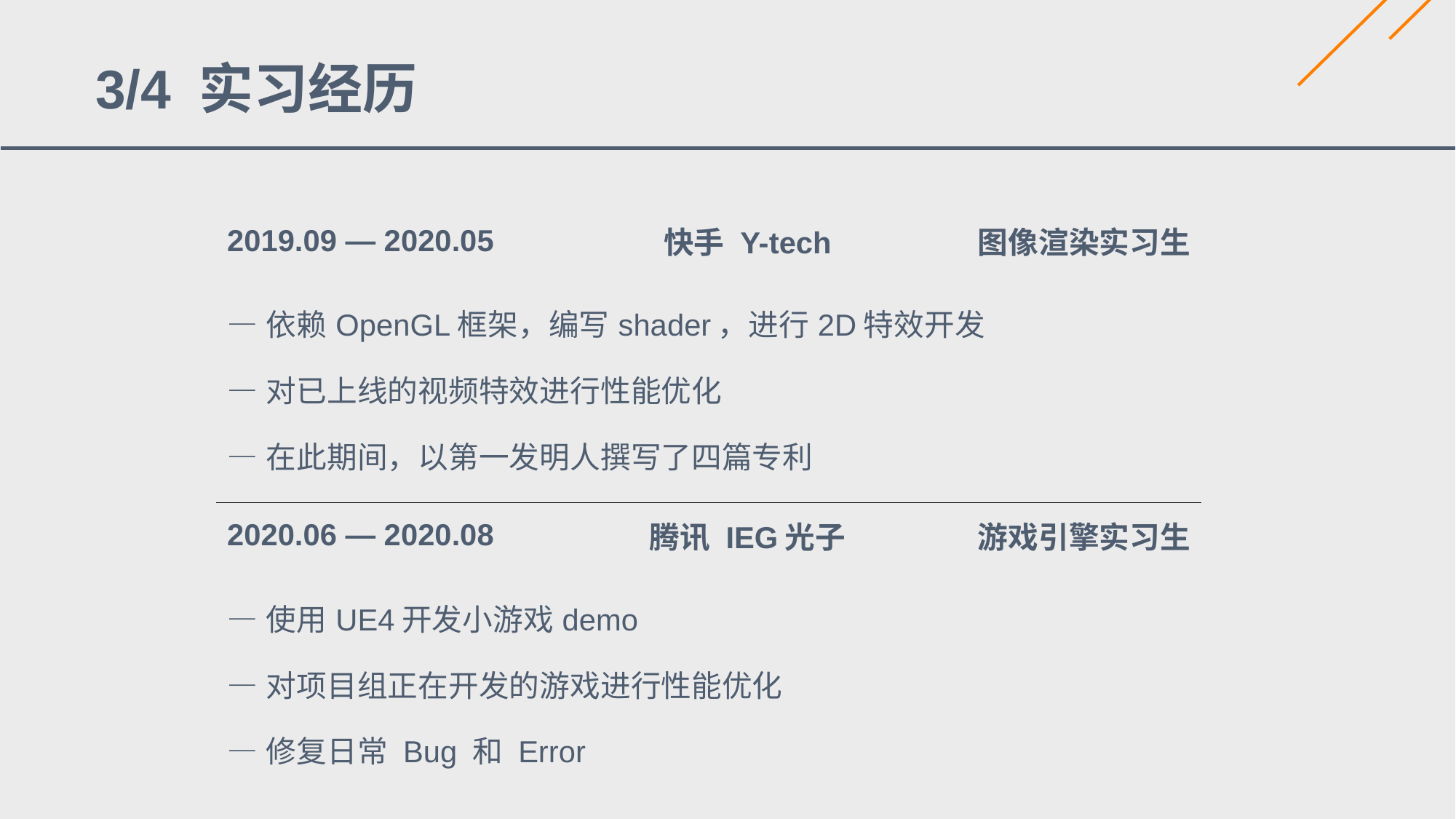

3/4 实习经历
| 2019.09 — 2020.05 | 快手 Y-tech | 图像渲染实习生 |
| --- | --- | --- |
| —依赖OpenGL框架，编写shader，进行2D特效开发 —对已上线的视频特效进行性能优化 —在此期间，以第一发明人撰写了四篇专利 |  |  |
| 2020.06 — 2020.08 | 腾讯 IEG光子 | 游戏引擎实习生 |
| —使用UE4开发小游戏demo —对项目组正在开发的游戏进行性能优化 —修复日常 Bug 和 Error |  |  |